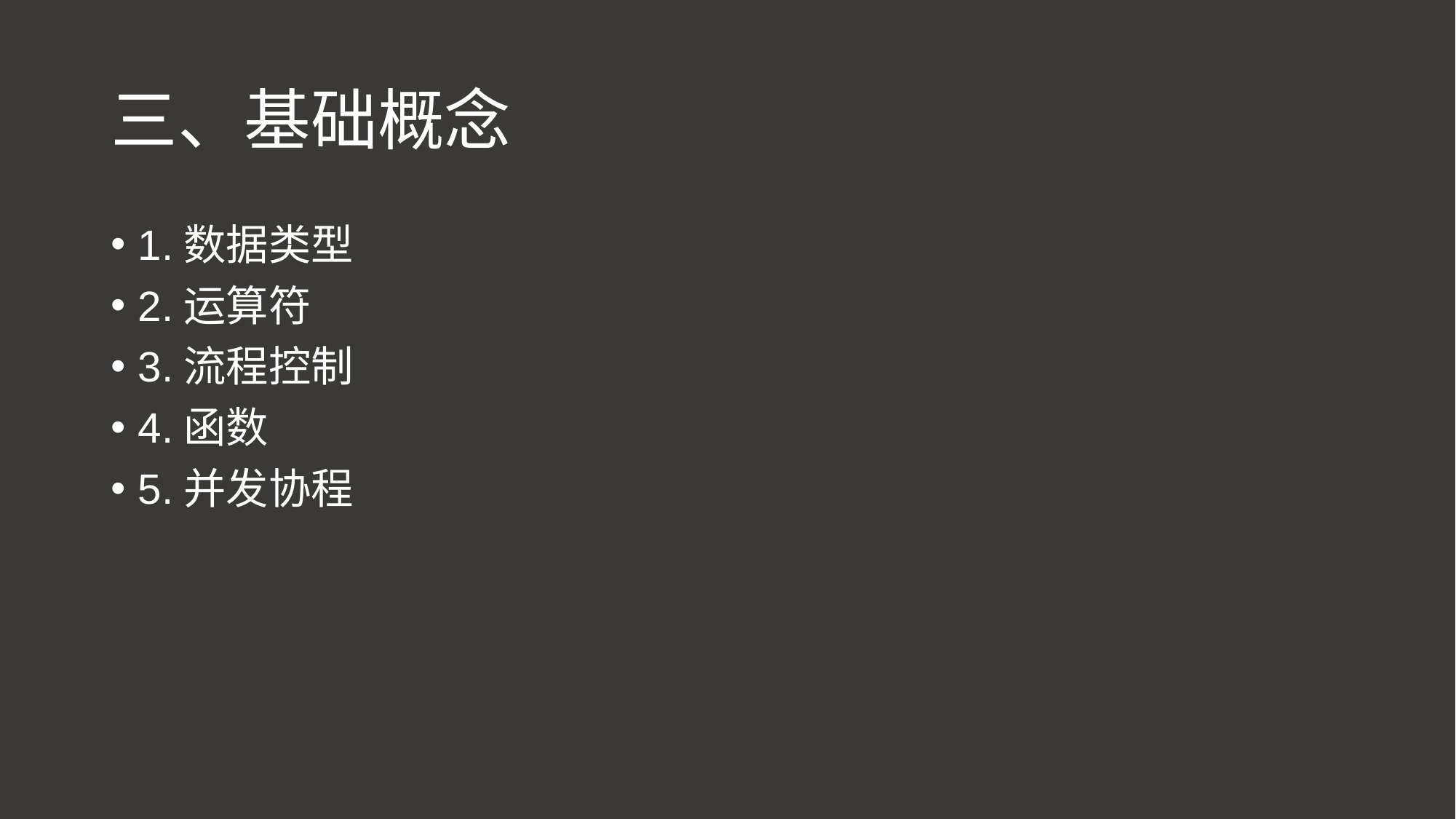

# 三、基础概念
1.数据类型
2.运算符
3.流程控制
4.函数
5.并发协程